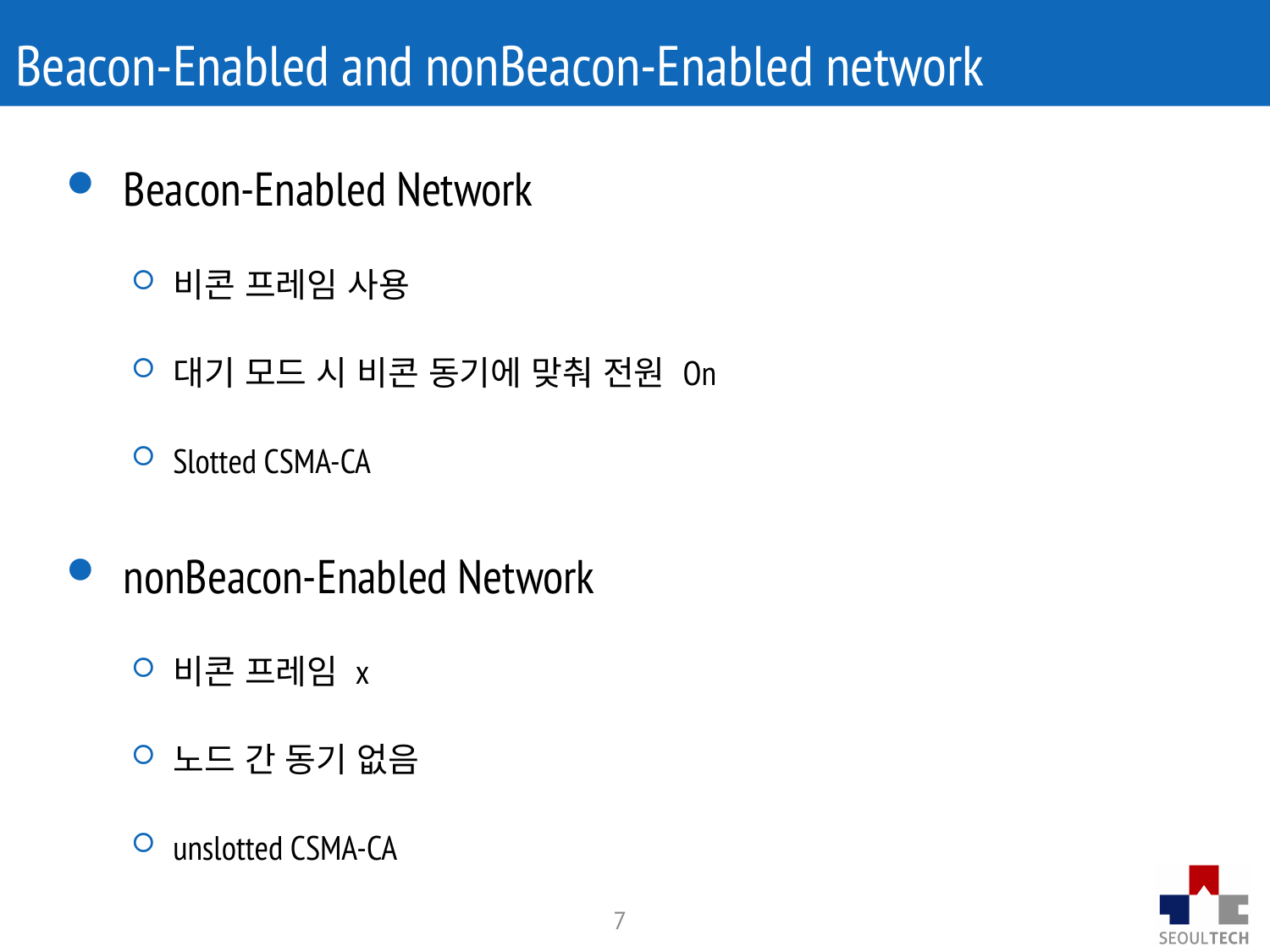

# Beacon-Enabled and nonBeacon-Enabled network
Beacon-Enabled Network
비콘 프레임 사용
대기 모드 시 비콘 동기에 맞춰 전원 On
Slotted CSMA-CA
nonBeacon-Enabled Network
비콘 프레임 x
노드 간 동기 없음
unslotted CSMA-CA

7